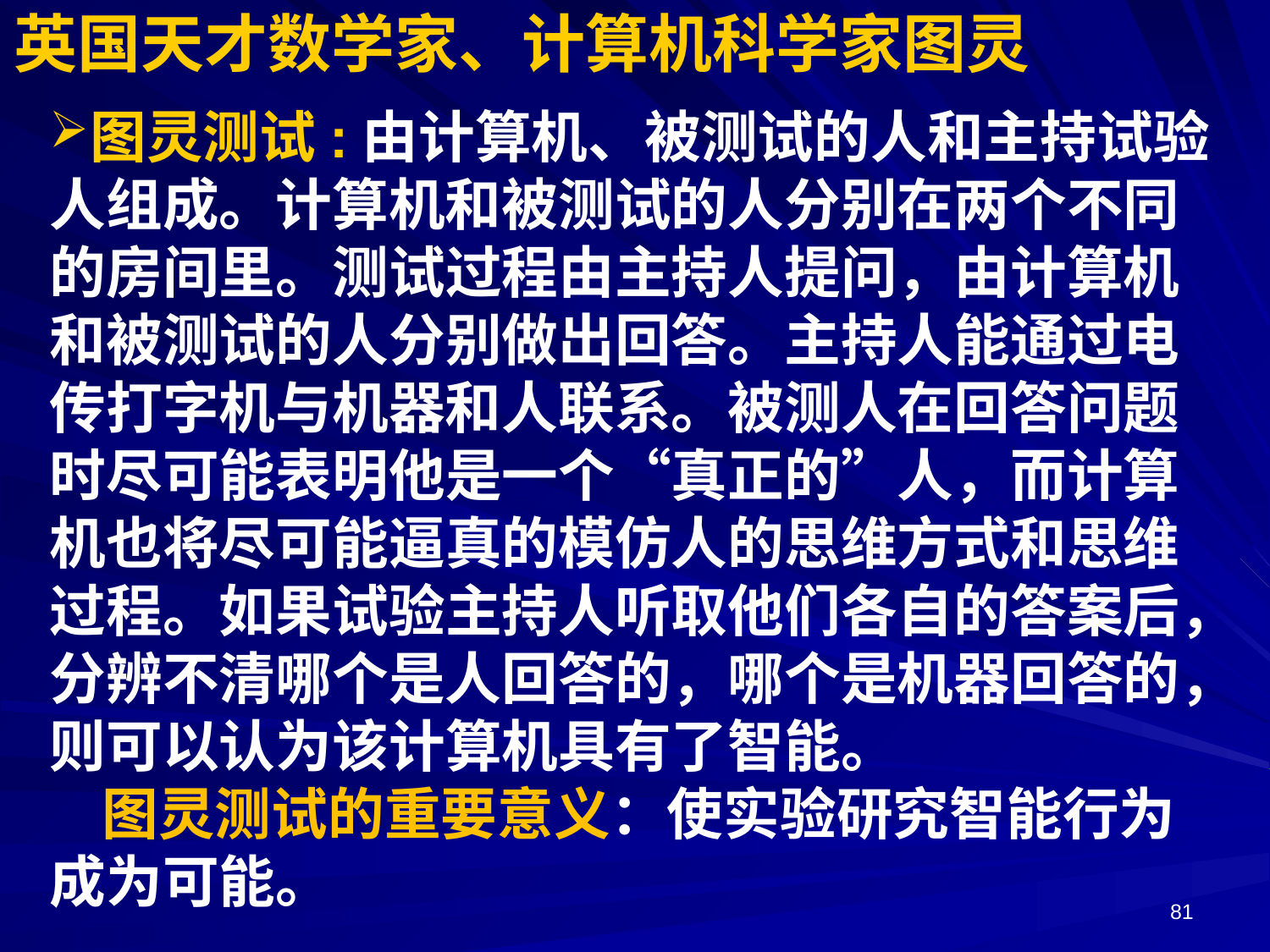

# 英国天才数学家、计算机科学家图灵
图灵测试:由计算机、被测试的人和主持试验人组成。计算机和被测试的人分别在两个不同的房间里。测试过程由主持人提问，由计算机和被测试的人分别做出回答。主持人能通过电传打字机与机器和人联系。被测人在回答问题时尽可能表明他是一个“真正的”人，而计算机也将尽可能逼真的模仿人的思维方式和思维过程。如果试验主持人听取他们各自的答案后，分辨不清哪个是人回答的，哪个是机器回答的，则可以认为该计算机具有了智能。
   图灵测试的重要意义：使实验研究智能行为成为可能。
81